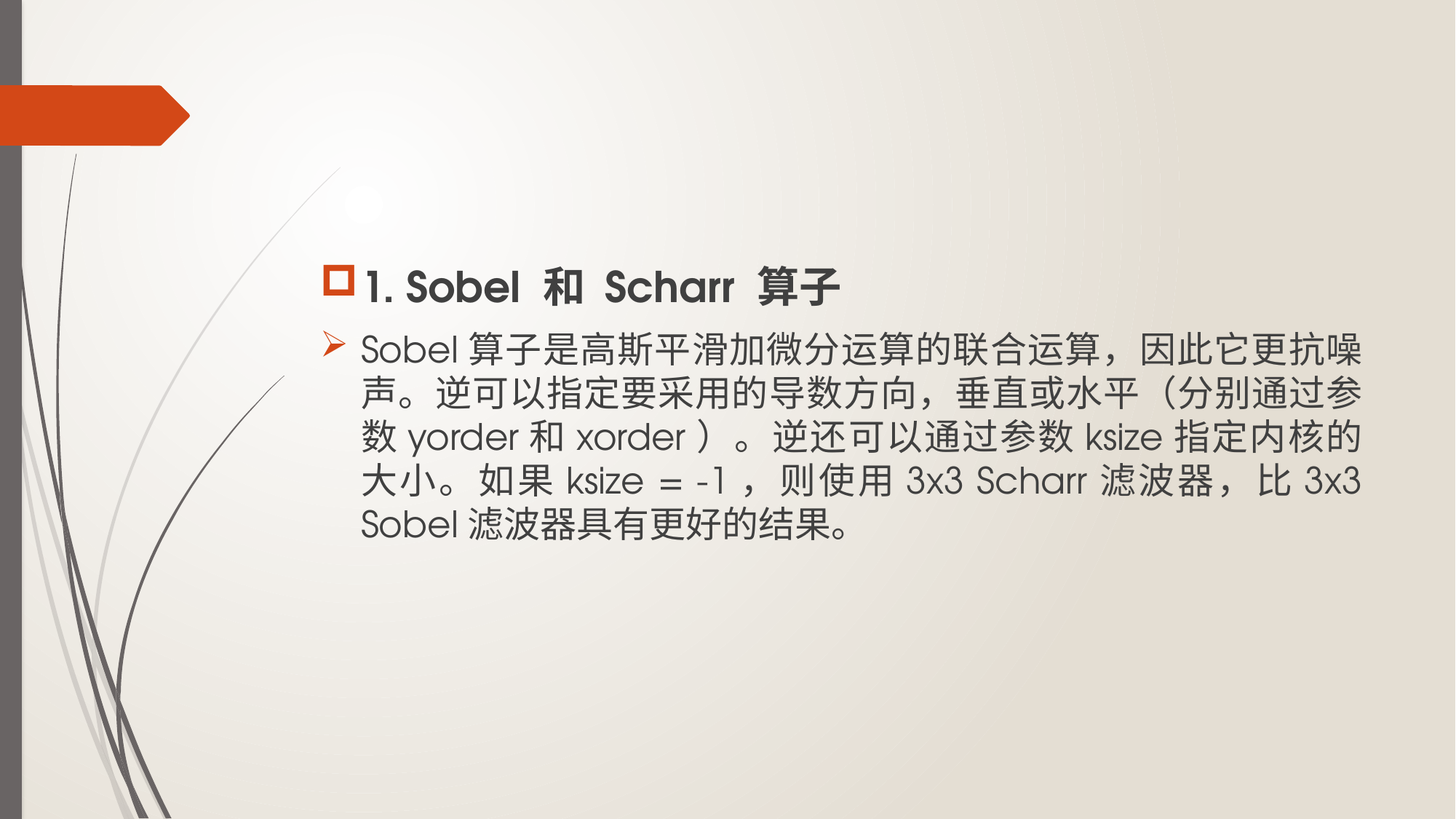

#
1. Sobel 和 Scharr 算子
Sobel算子是高斯平滑加微分运算的联合运算，因此它更抗噪声。逆可以指定要采用的导数方向，垂直或水平（分别通过参数yorder和xorder）。逆还可以通过参数ksize指定内核的大小。如果ksize = -1，则使用3x3 Scharr滤波器，比3x3 Sobel滤波器具有更好的结果。